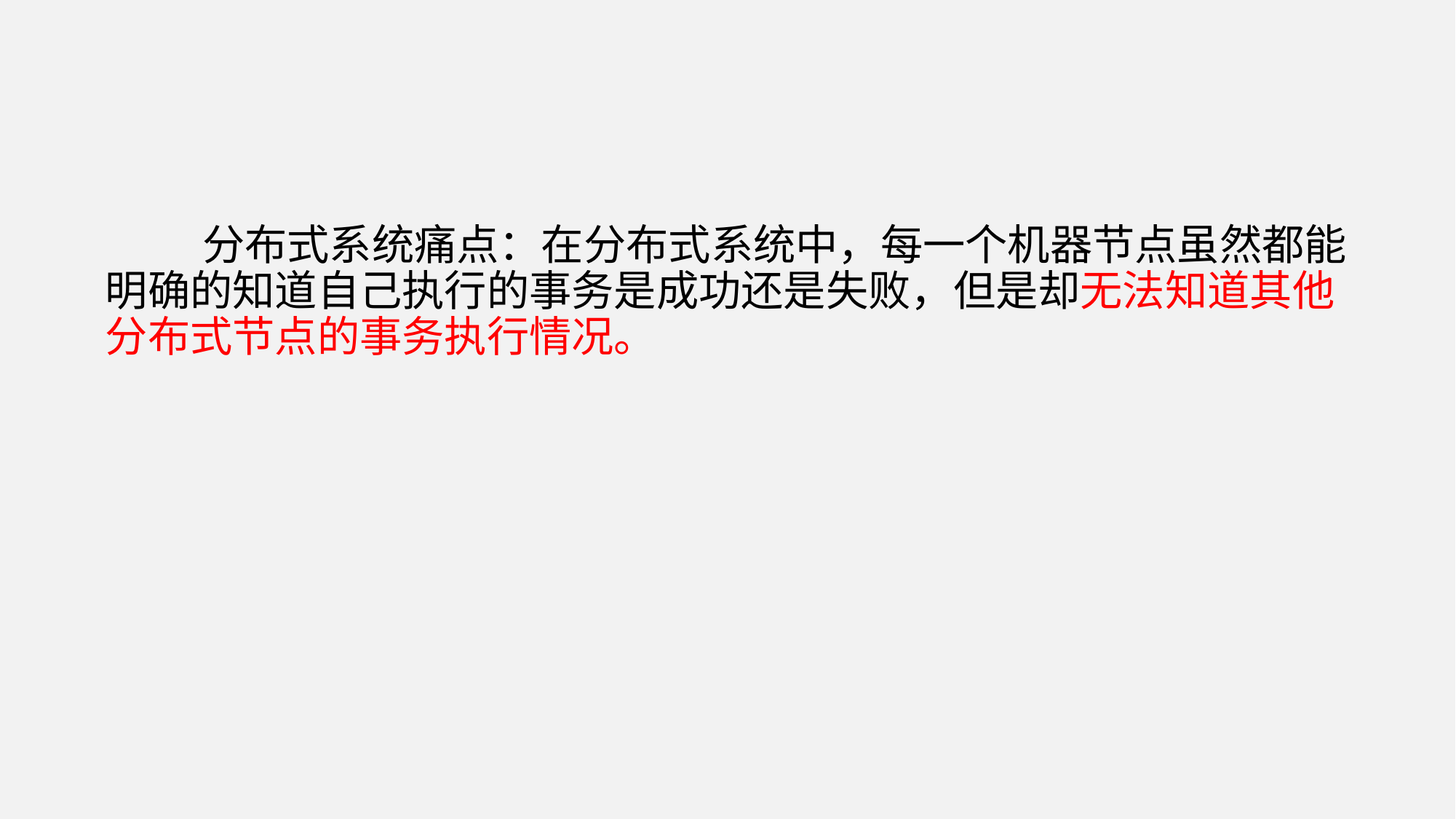

分布式系统痛点：在分布式系统中，每一个机器节点虽然都能明确的知道自己执行的事务是成功还是失败，但是却无法知道其他分布式节点的事务执行情况。